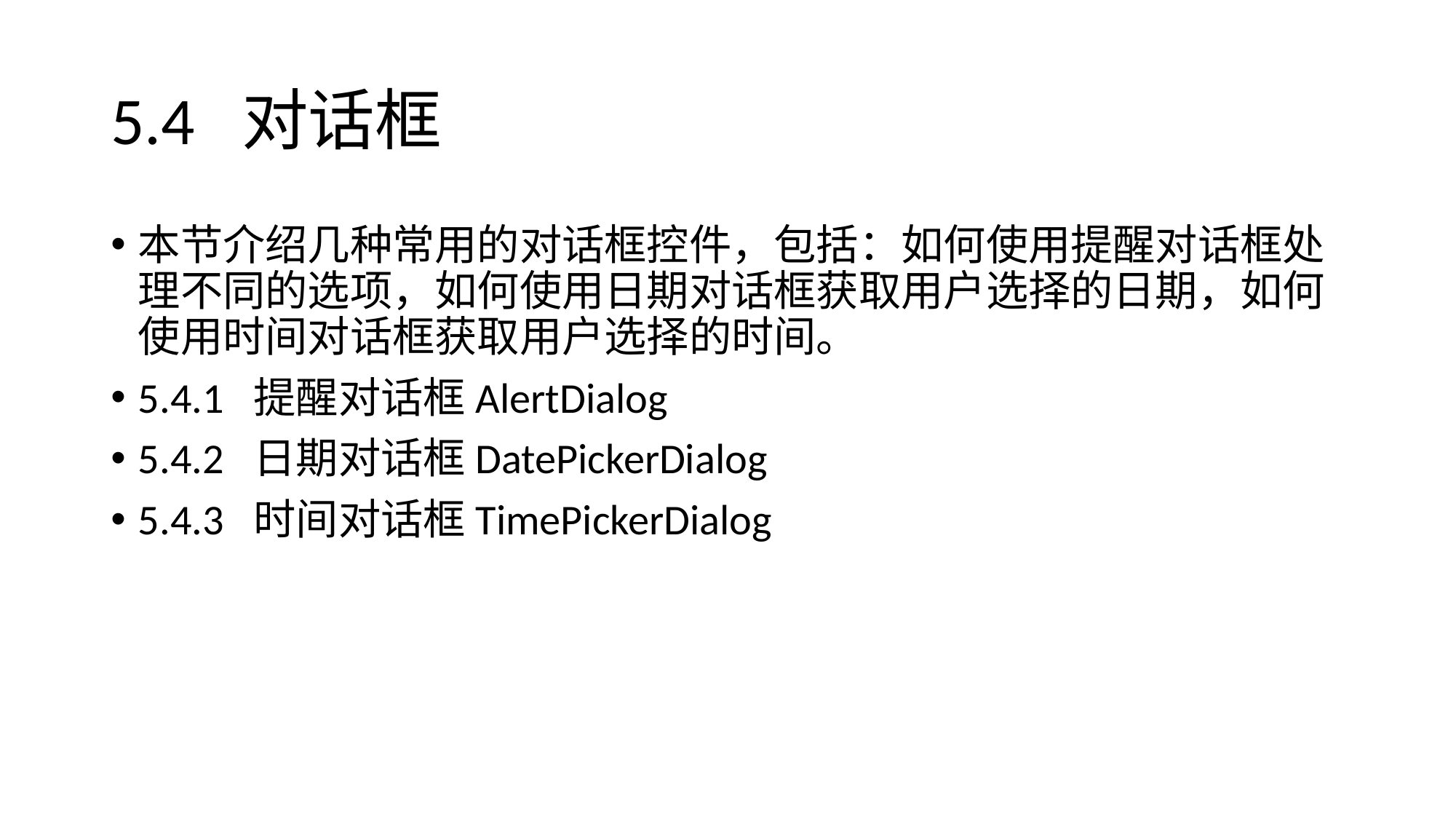

# 5.4  对话框
本节介绍几种常用的对话框控件，包括：如何使用提醒对话框处理不同的选项，如何使用日期对话框获取用户选择的日期，如何使用时间对话框获取用户选择的时间。
5.4.1  提醒对话框AlertDialog
5.4.2  日期对话框DatePickerDialog
5.4.3  时间对话框TimePickerDialog